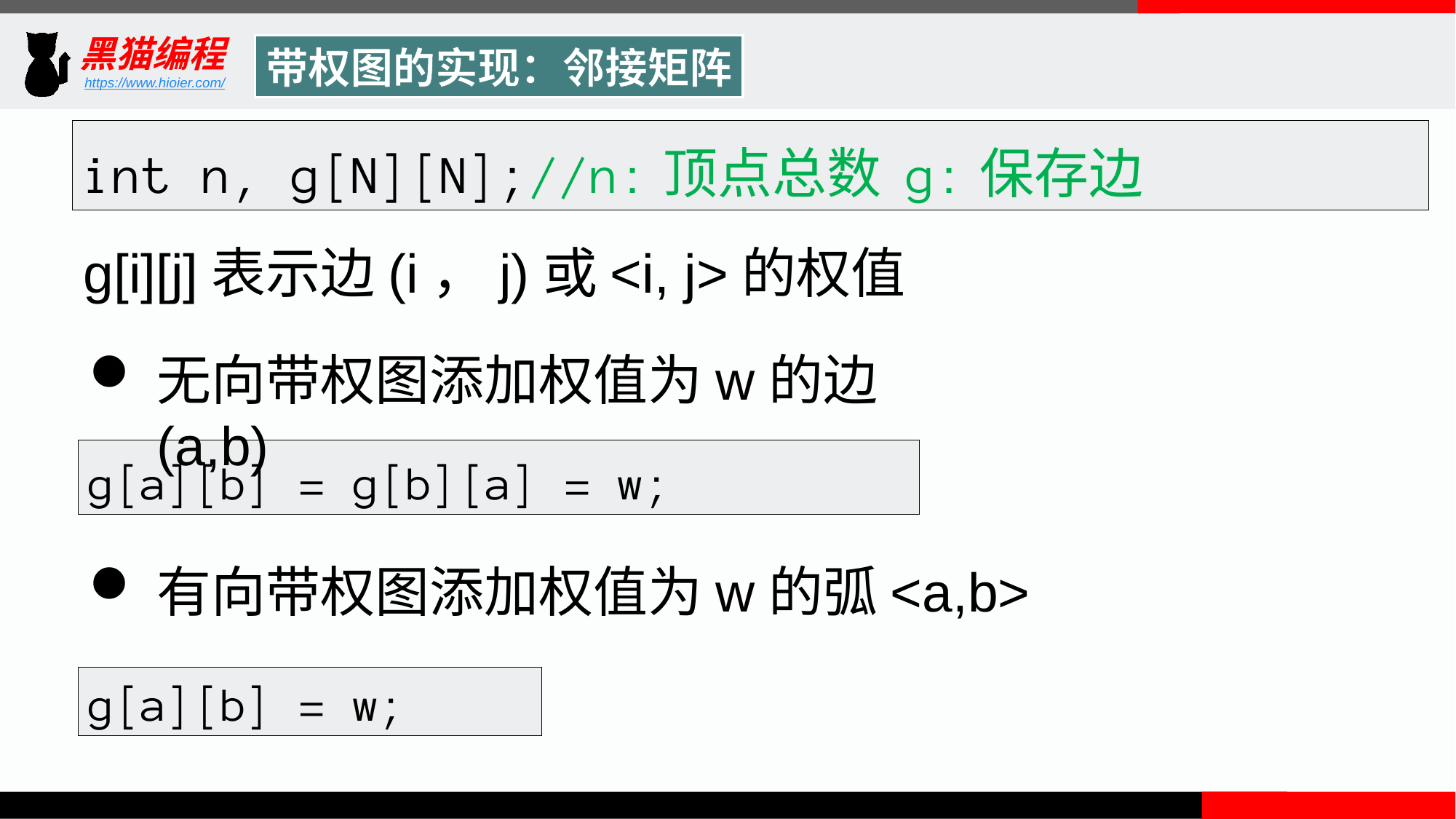

带权图的实现：邻接矩阵
int n, g[N][N];//n:顶点总数 g:保存边
g[i][j]表示边(i，j)或<i, j>的权值
无向带权图添加权值为w的边(a,b)
g[a][b] = g[b][a] = w;
有向带权图添加权值为w的弧<a,b>
g[a][b] = w;